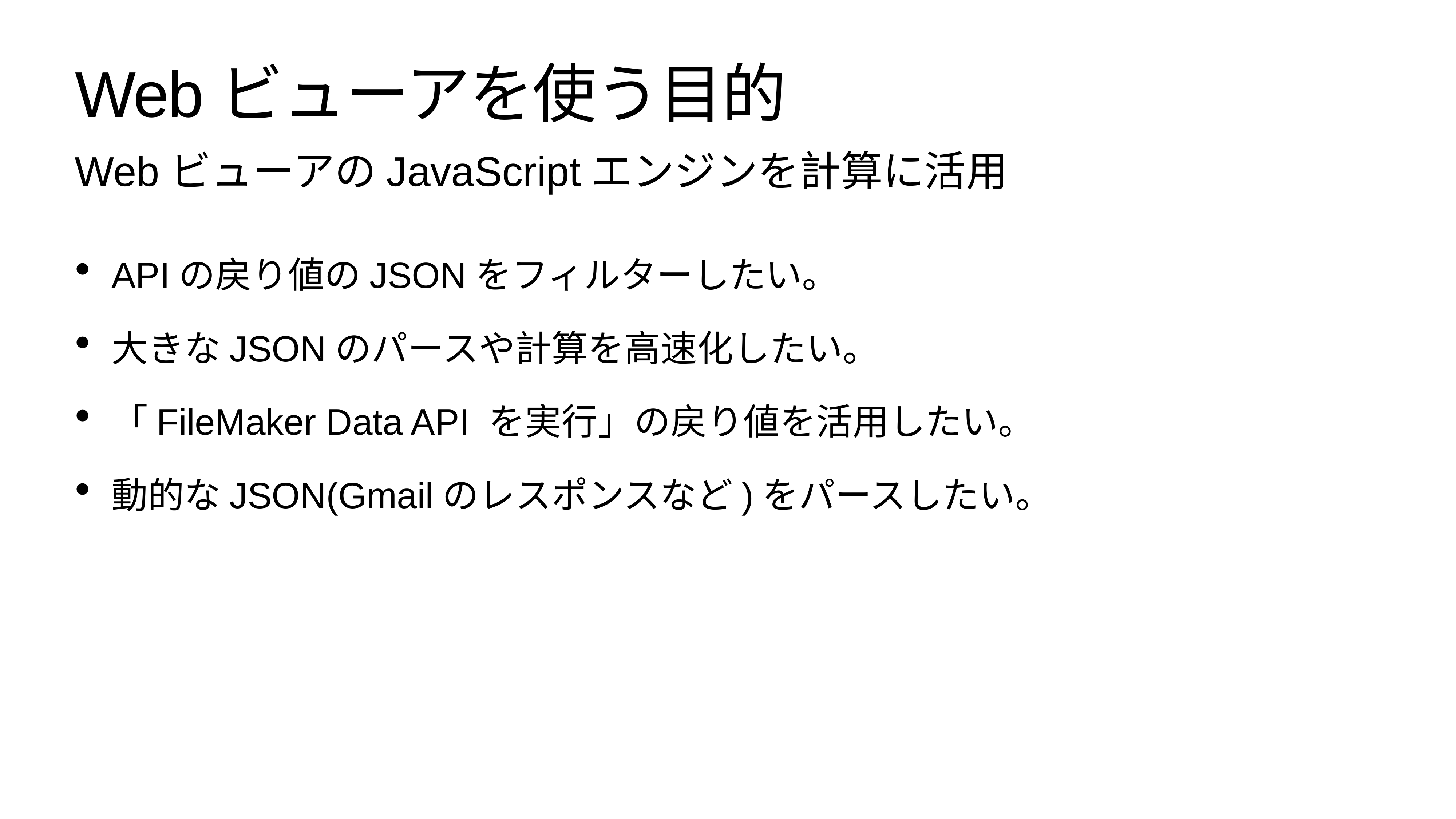

# Webビューアを使う目的
WebビューアのJavaScriptエンジンを計算に活用
APIの戻り値のJSONをフィルターしたい。
大きなJSONのパースや計算を高速化したい。
「FileMaker Data API を実行」の戻り値を活用したい。
動的なJSON(Gmailのレスポンスなど)をパースしたい。